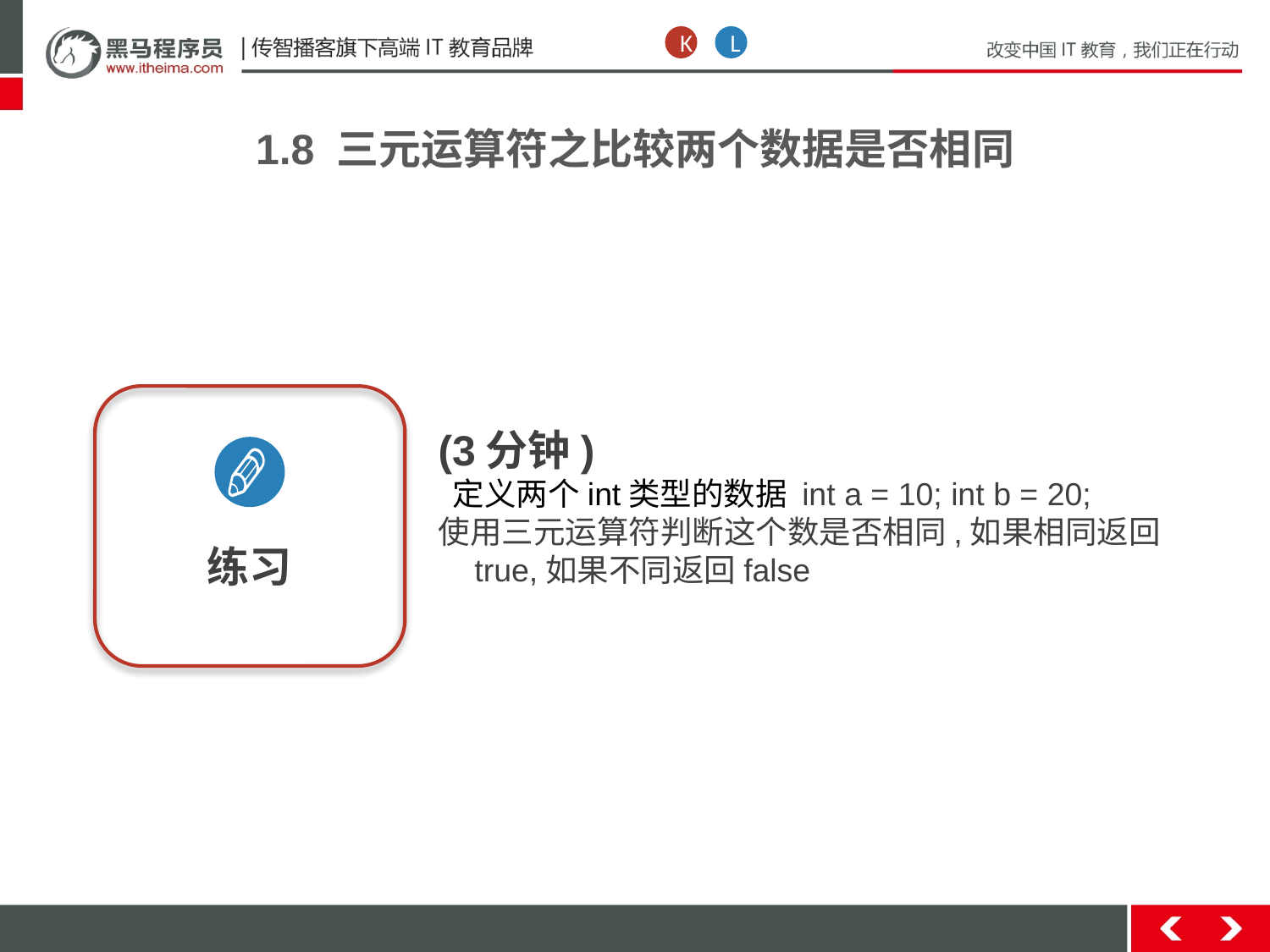

K
L
1.8 三元运算符之比较两个数据是否相同

练习
(3分钟)
 定义两个int类型的数据 int a = 10; int b = 20;
使用三元运算符判断这个数是否相同,如果相同返回             true,如果不同返回false